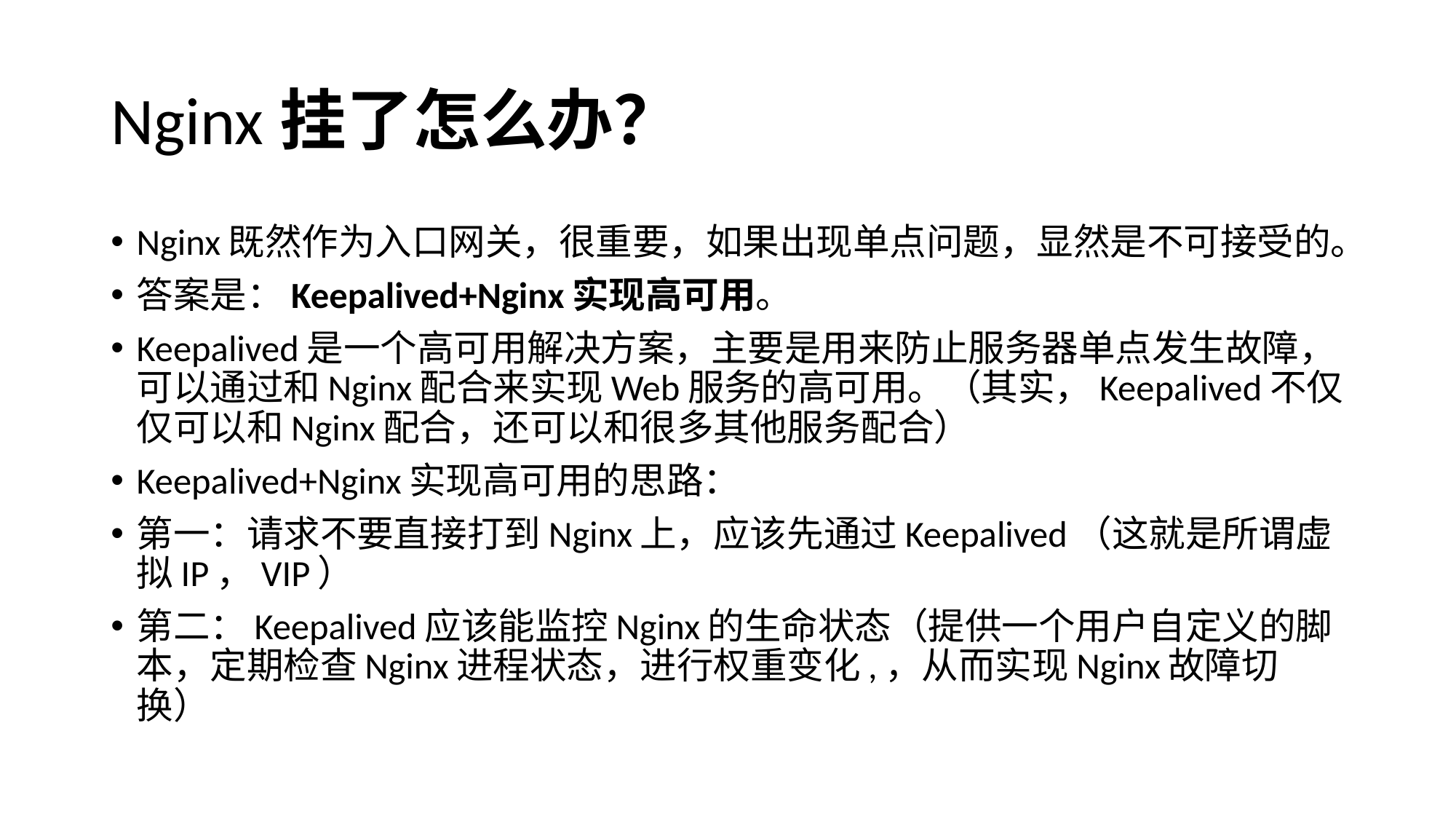

# Nginx挂了怎么办？
Nginx既然作为入口网关，很重要，如果出现单点问题，显然是不可接受的。
答案是：Keepalived+Nginx实现高可用。
Keepalived是一个高可用解决方案，主要是用来防止服务器单点发生故障，可以通过和Nginx配合来实现Web服务的高可用。（其实，Keepalived不仅仅可以和Nginx配合，还可以和很多其他服务配合）
Keepalived+Nginx实现高可用的思路：
第一：请求不要直接打到Nginx上，应该先通过Keepalived（这就是所谓虚拟IP，VIP）
第二：Keepalived应该能监控Nginx的生命状态（提供一个用户自定义的脚本，定期检查Nginx进程状态，进行权重变化,，从而实现Nginx故障切换）